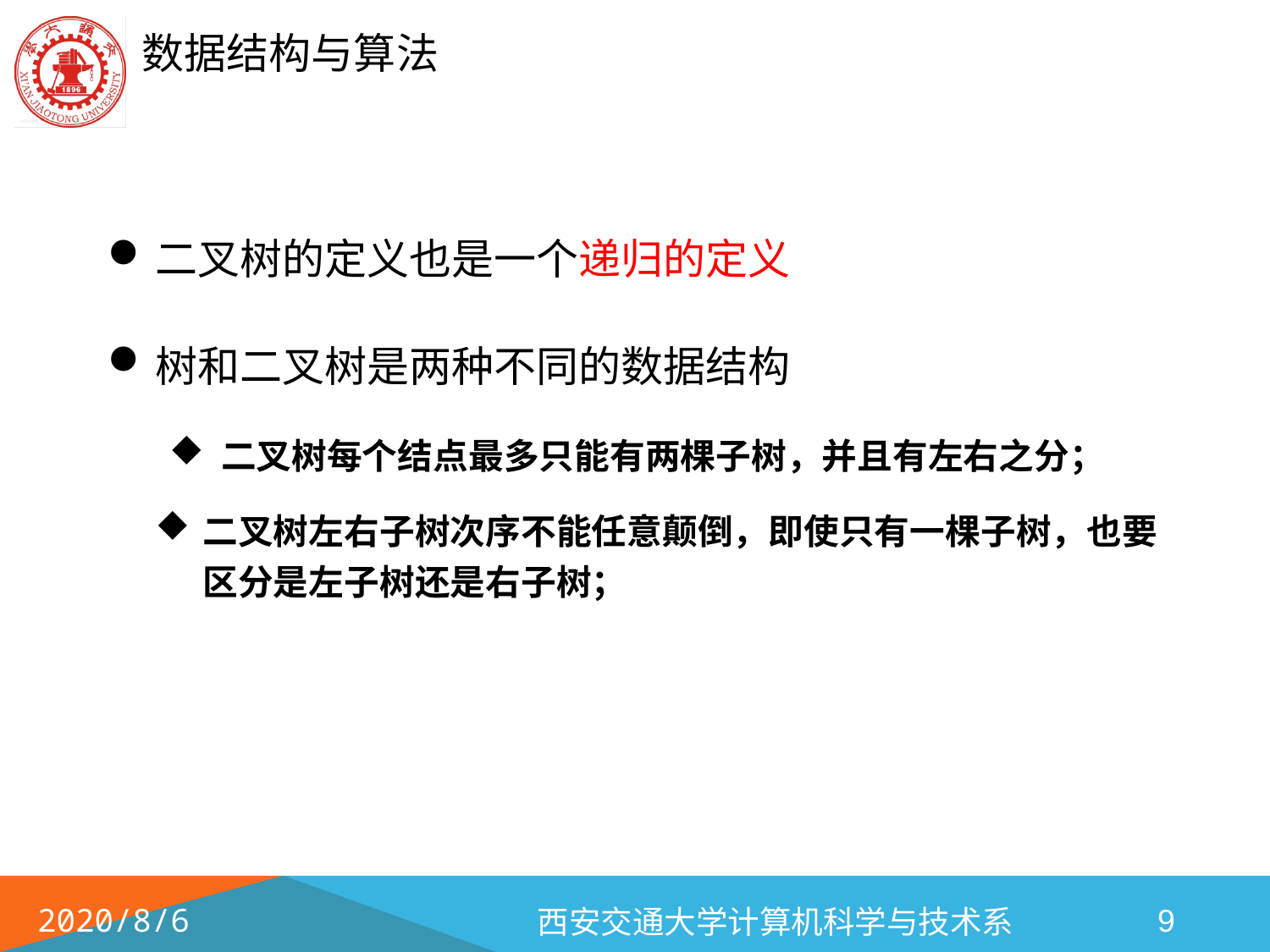

二叉树的定义也是一个递归的定义
树和二叉树是两种不同的数据结构
 二叉树每个结点最多只能有两棵子树，并且有左右之分；
二叉树左右子树次序不能任意颠倒，即使只有一棵子树，也要区分是左子树还是右子树；